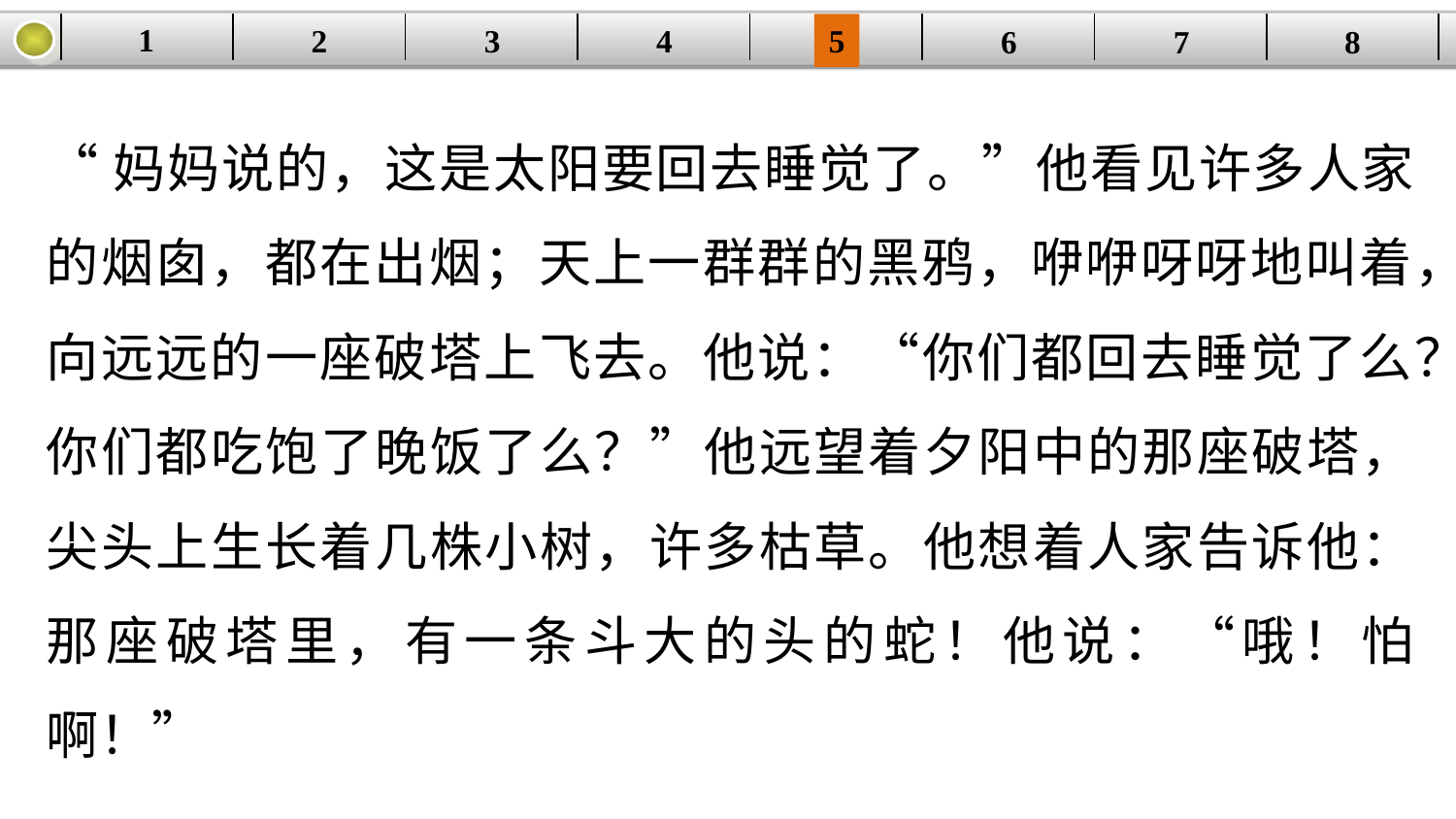

1
2
3
4
|  |  |  |  |  |  |  |  |
| --- | --- | --- | --- | --- | --- | --- | --- |
5
6
7
8

“妈妈说的，这是太阳要回去睡觉了。”他看见许多人家的烟囱，都在出烟；天上一群群的黑鸦，咿咿呀呀地叫着，向远远的一座破塔上飞去。他说：“你们都回去睡觉了么？你们都吃饱了晚饭了么？”他远望着夕阳中的那座破塔，尖头上生长着几株小树，许多枯草。他想着人家告诉他：那座破塔里，有一条斗大的头的蛇！他说：“哦！怕啊！”